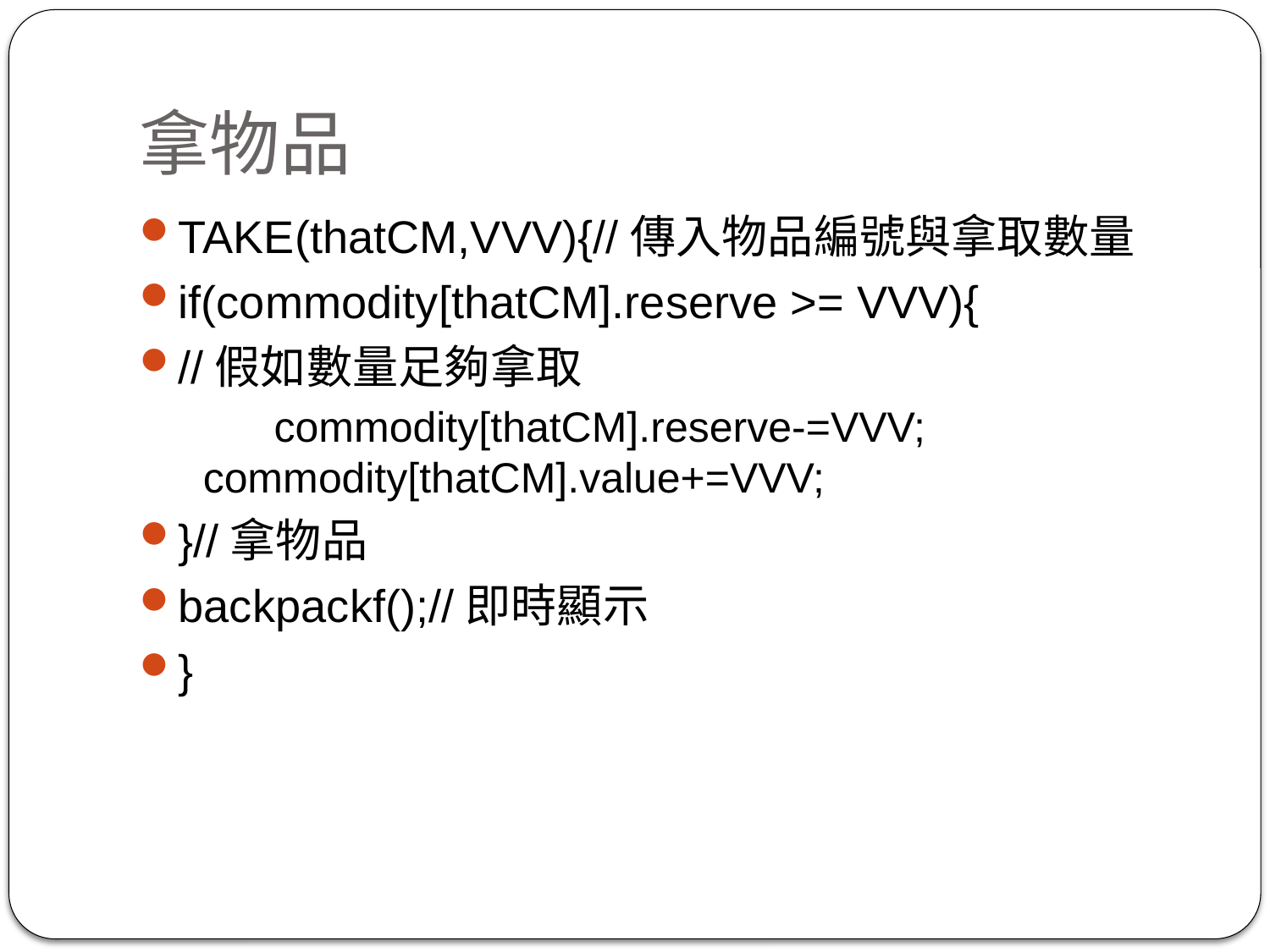

# 拿物品
TAKE(thatCM,VVV){//傳入物品編號與拿取數量
if(commodity[thatCM].reserve >= VVV){
//假如數量足夠拿取
      commodity[thatCM].reserve-=VVV; 	commodity[thatCM].value+=VVV;
}//拿物品
backpackf();//即時顯示
}